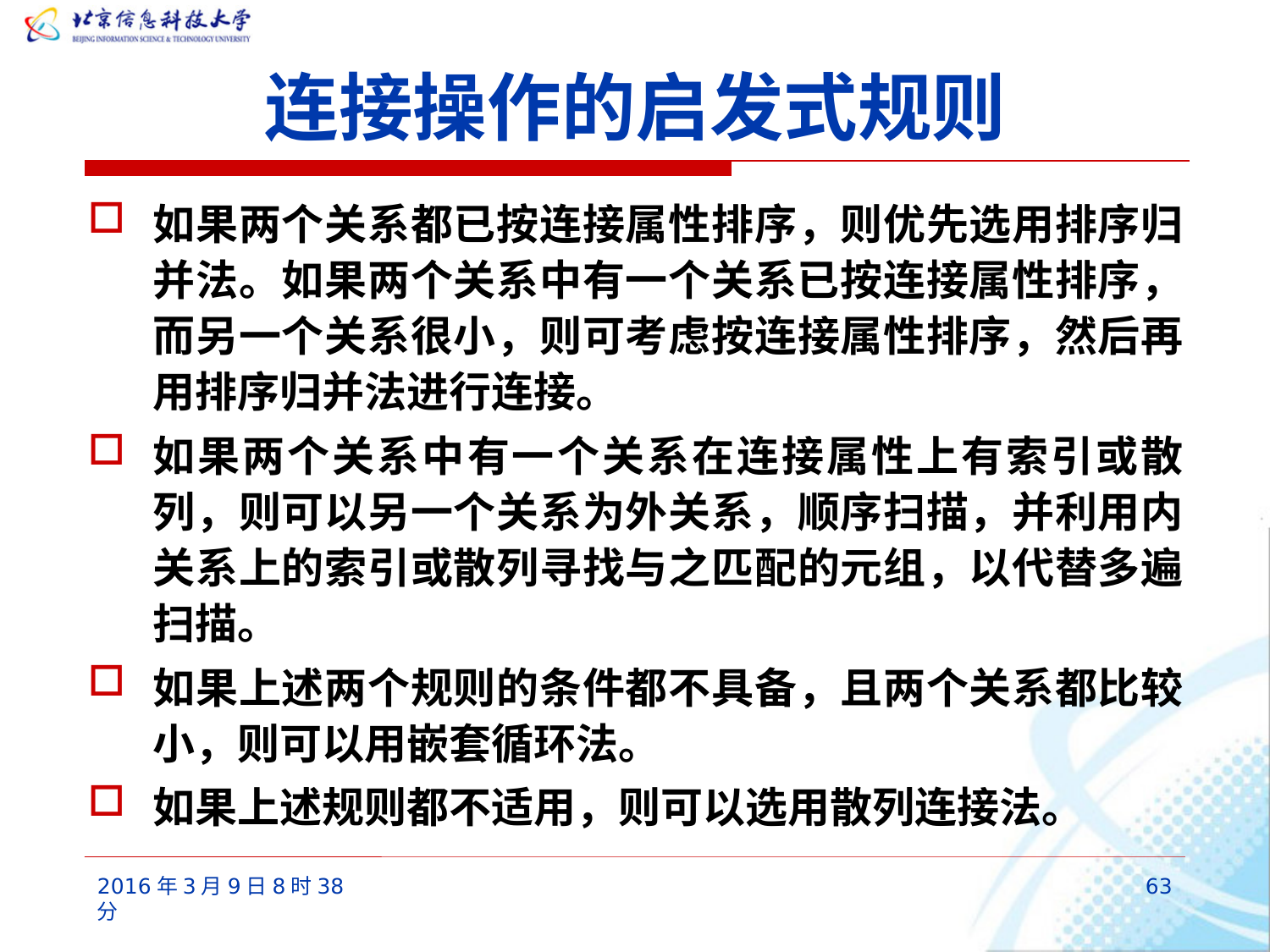

# 连接操作的启发式规则
如果两个关系都已按连接属性排序，则优先选用排序归并法。如果两个关系中有一个关系已按连接属性排序，而另一个关系很小，则可考虑按连接属性排序，然后再用排序归并法进行连接。
如果两个关系中有一个关系在连接属性上有索引或散列，则可以另一个关系为外关系，顺序扫描，并利用内关系上的索引或散列寻找与之匹配的元组，以代替多遍扫描。
如果上述两个规则的条件都不具备，且两个关系都比较小，则可以用嵌套循环法。
如果上述规则都不适用，则可以选用散列连接法。
2016年3月9日8时38分
63